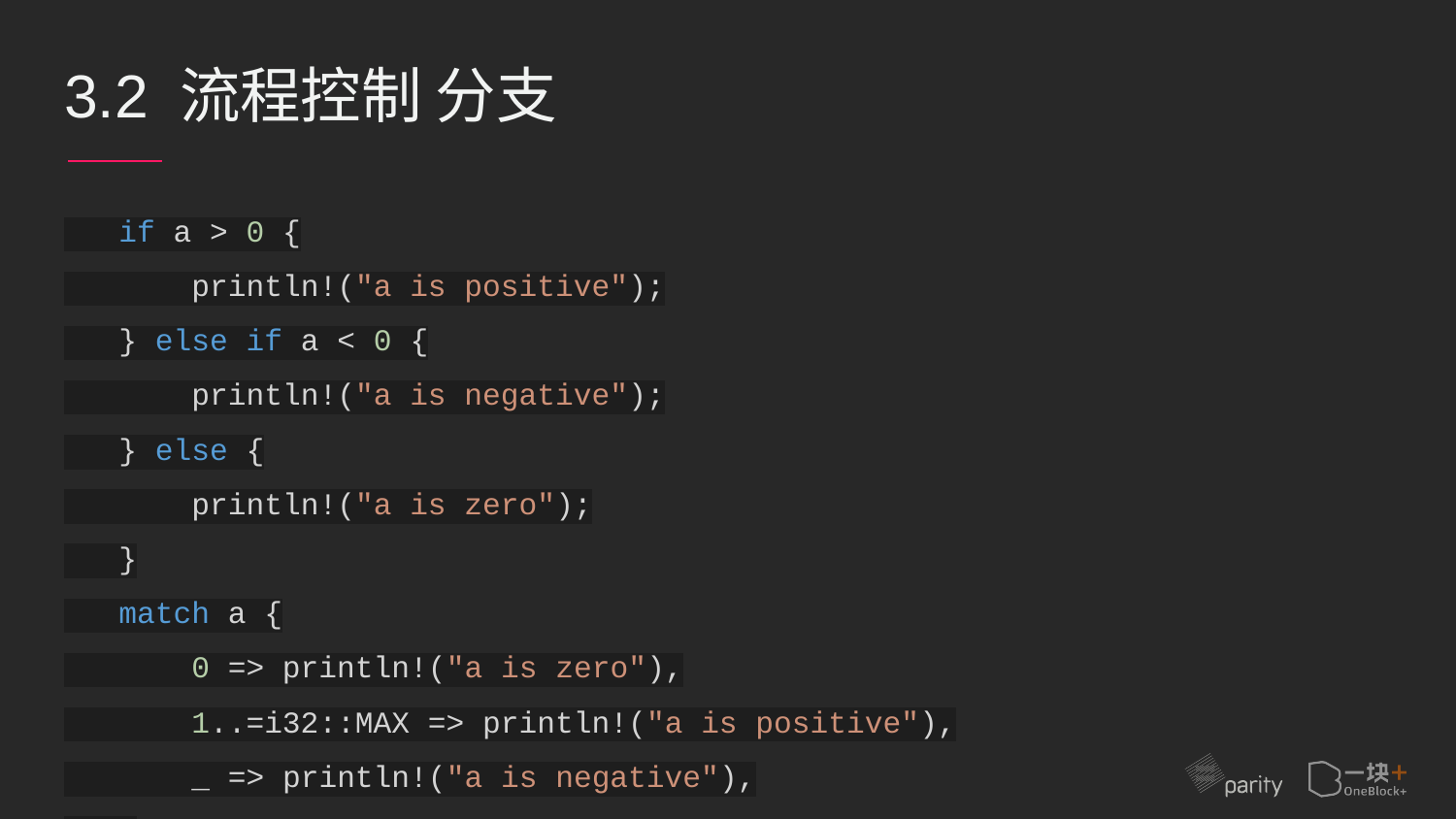

3.2 流程控制 分支
   if a > 0 {
       println!("a is positive");
   } else if a < 0 {
       println!("a is negative");
   } else {
       println!("a is zero");
   }
   match a {
       0 => println!("a is zero"),
       1..=i32::MAX => println!("a is positive"),
       _ => println!("a is negative"),
   }